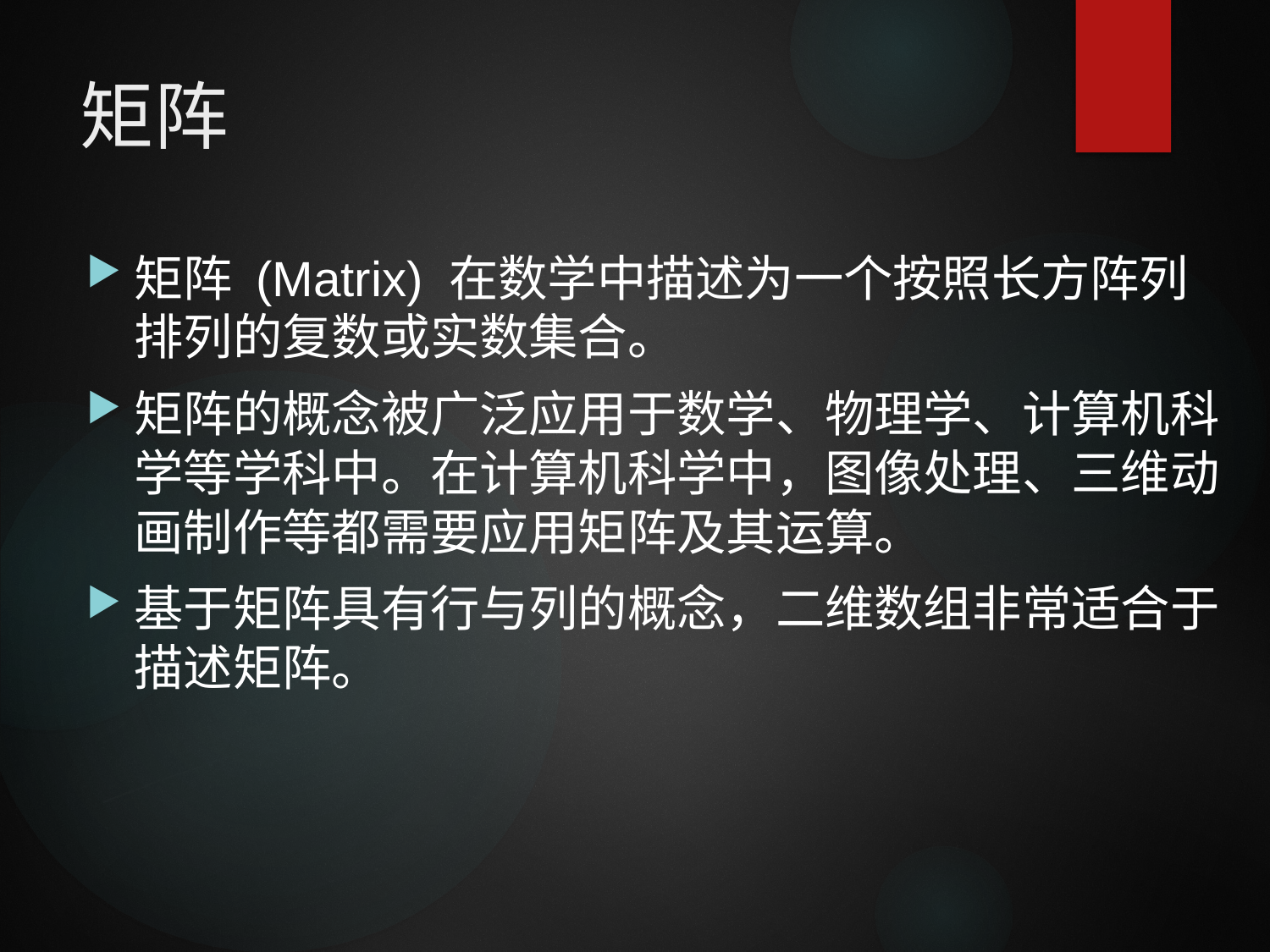

# 矩阵
矩阵 (Matrix) 在数学中描述为一个按照长方阵列排列的复数或实数集合。
矩阵的概念被广泛应用于数学、物理学、计算机科学等学科中。在计算机科学中，图像处理、三维动画制作等都需要应用矩阵及其运算。
基于矩阵具有行与列的概念，二维数组非常适合于描述矩阵。